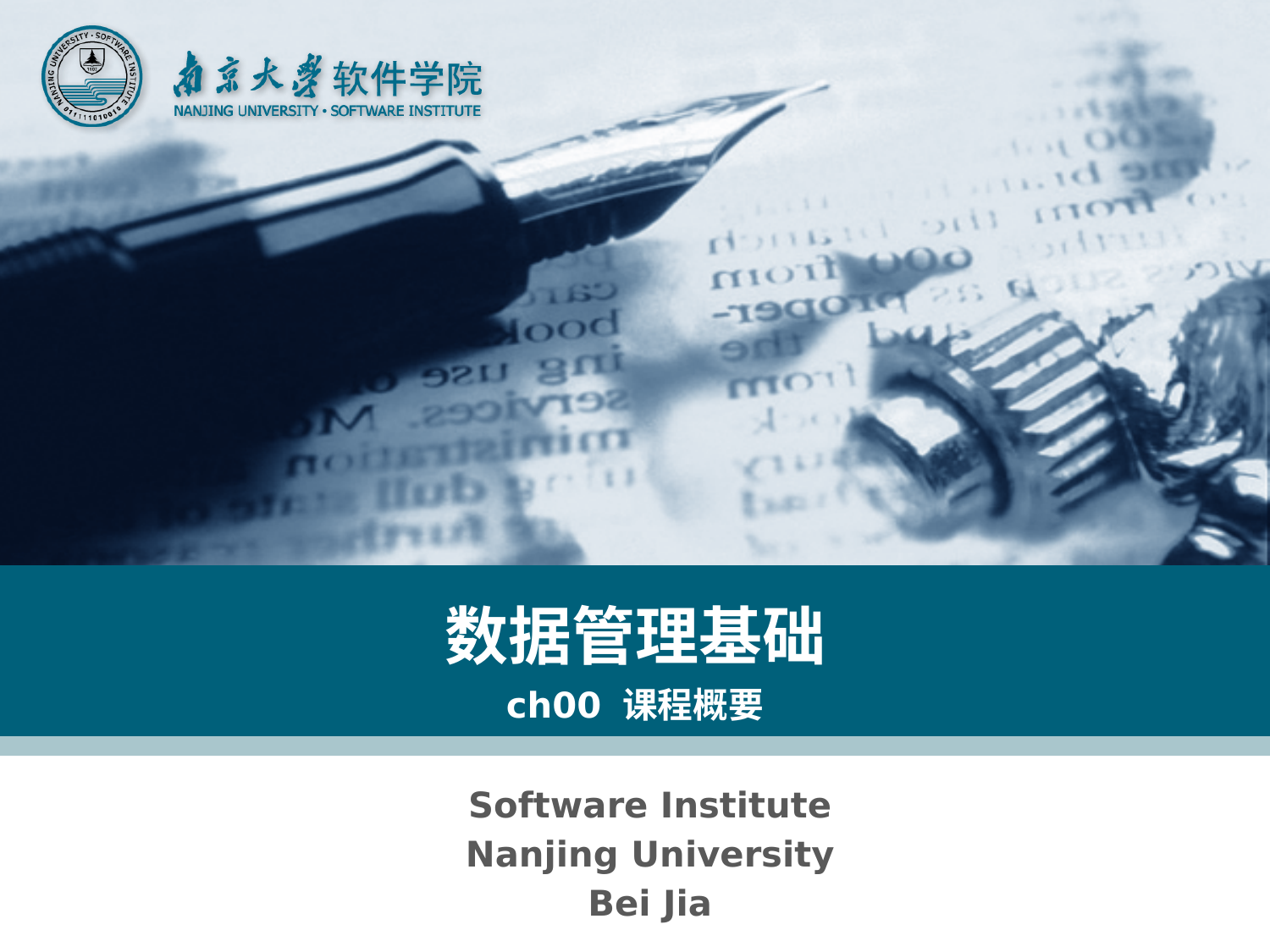

# 数据管理基础 ch00 课程概要
Software Institute
Nanjing University
Bei Jia